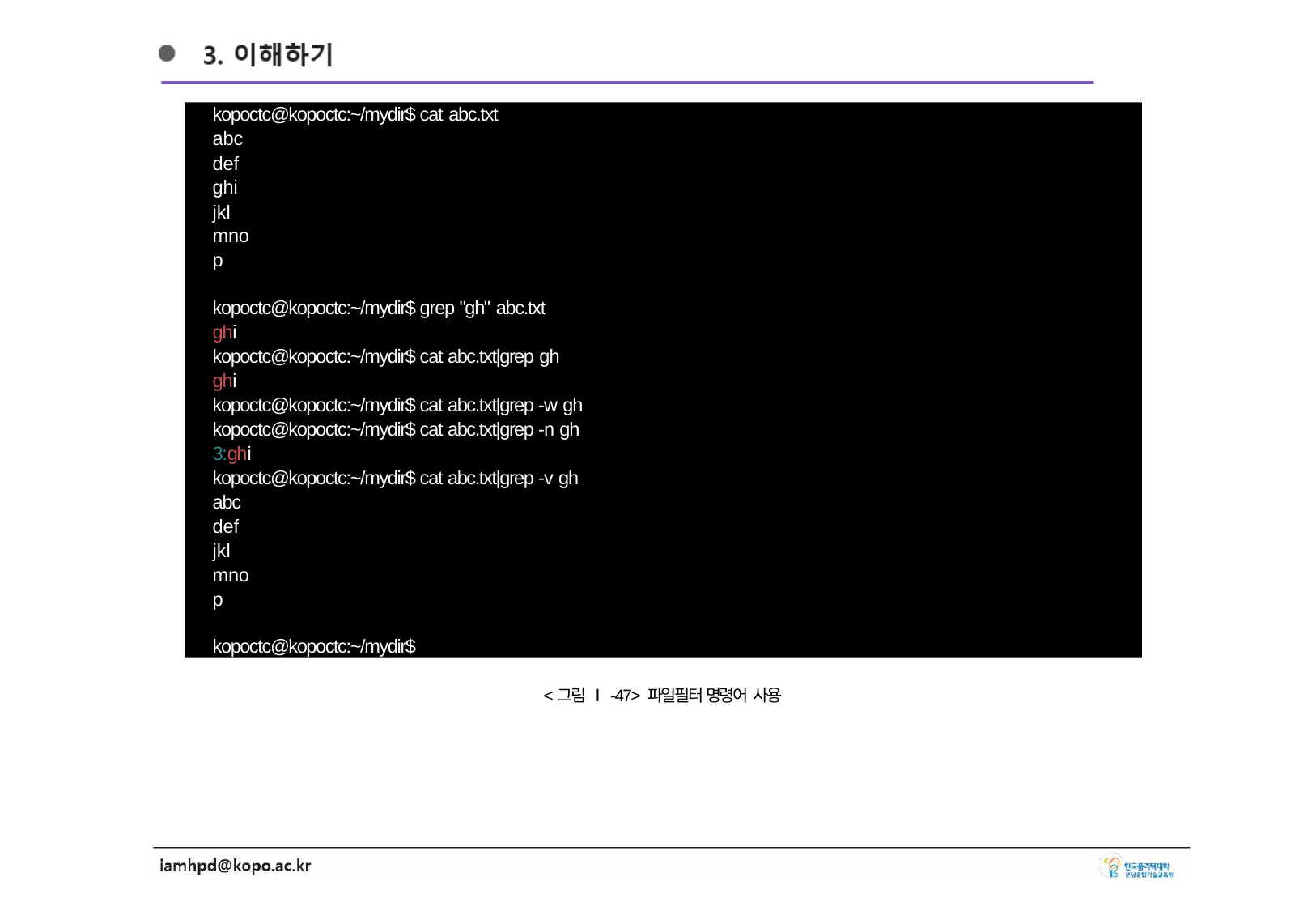

kopoctc@kopoctc:~/mydir$ cat abc.txt
abc
def
ghi
jkl
mno
p

kopoctc@kopoctc:~/mydir$ grep "gh" abc.txt
ghi
kopoctc@kopoctc:~/mydir$ cat abc.txt|grep gh
ghi
kopoctc@kopoctc:~/mydir$ cat abc.txt|grep -w gh
kopoctc@kopoctc:~/mydir$ cat abc.txt|grep -n gh
3:ghi
kopoctc@kopoctc:~/mydir$ cat abc.txt|grep -v gh
abc
def
jkl
mno
p

kopoctc@kopoctc:~/mydir$
<그림 Ⅰ-47> 파일필터 명령어 사용